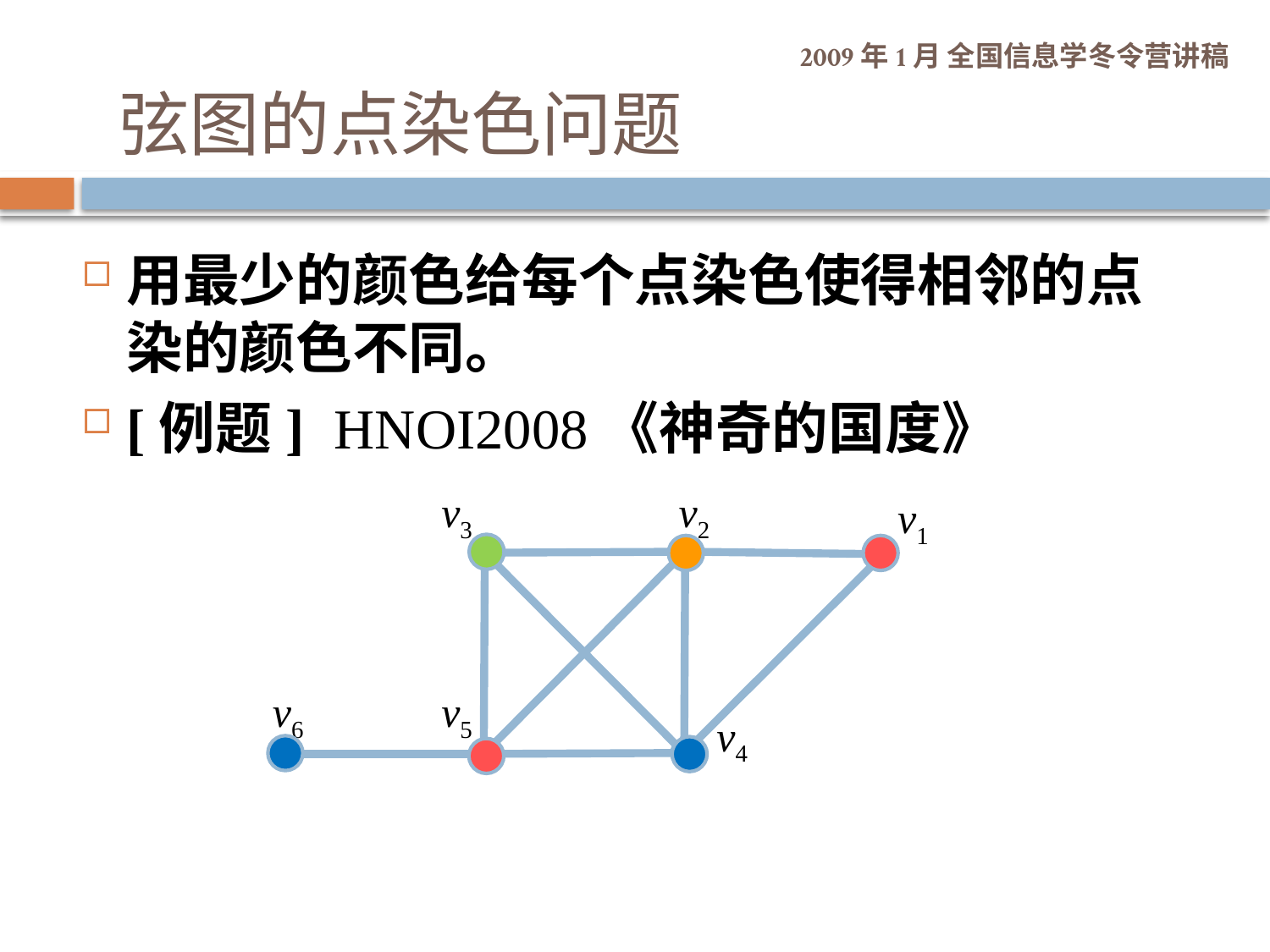

弦图的点染色问题
用最少的颜色给每个点染色使得相邻的点染的颜色不同。
[例题]  HNOI2008《神奇的国度》
v3
v2
v1

v6
v5
v4